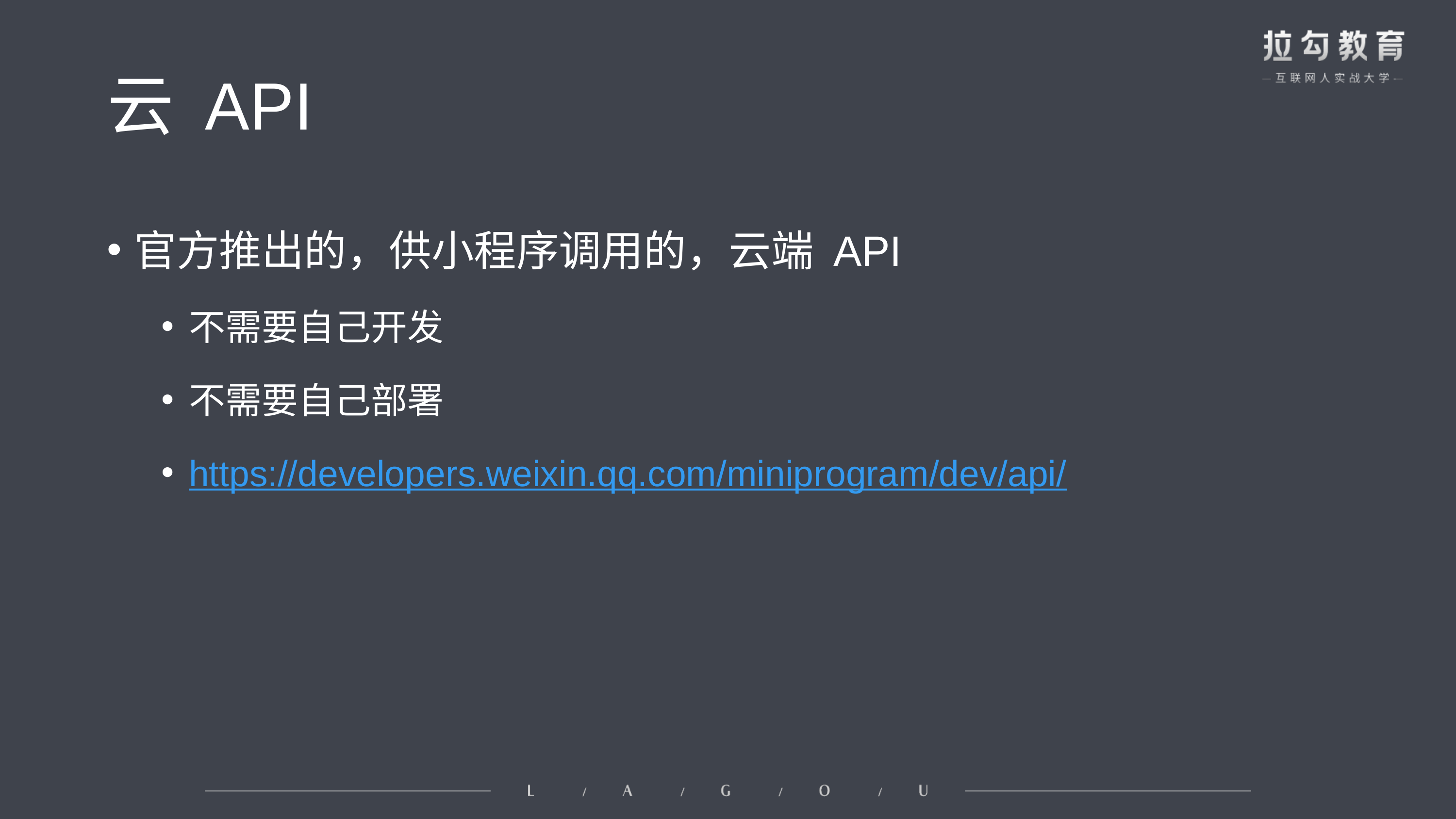

# 云 API
官方推出的，供小程序调用的，云端 API
不需要自己开发
不需要自己部署
https://developers.weixin.qq.com/miniprogram/dev/api/